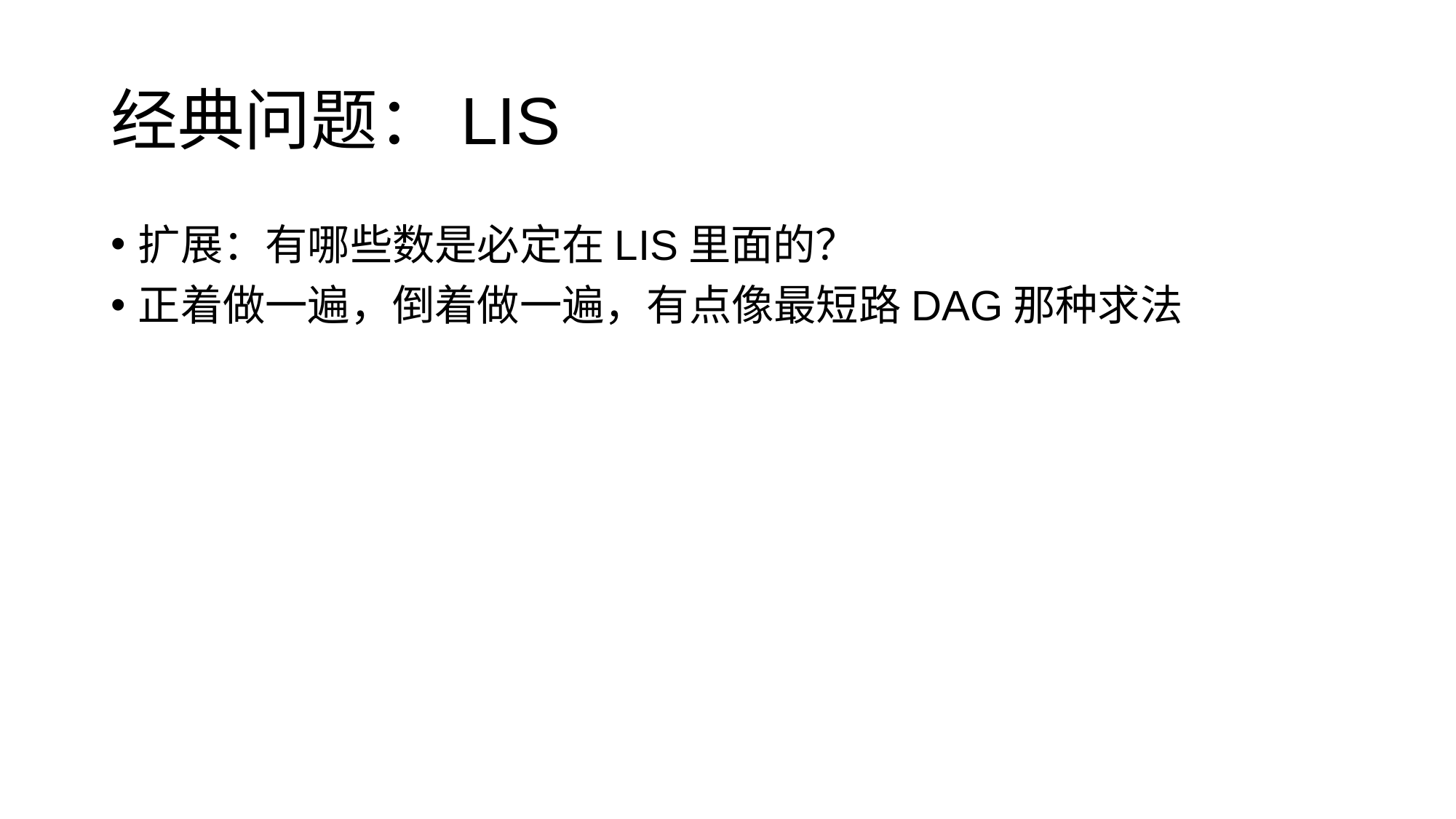

# 经典问题：LIS
扩展：有哪些数是必定在LIS里面的？
正着做一遍，倒着做一遍，有点像最短路DAG那种求法